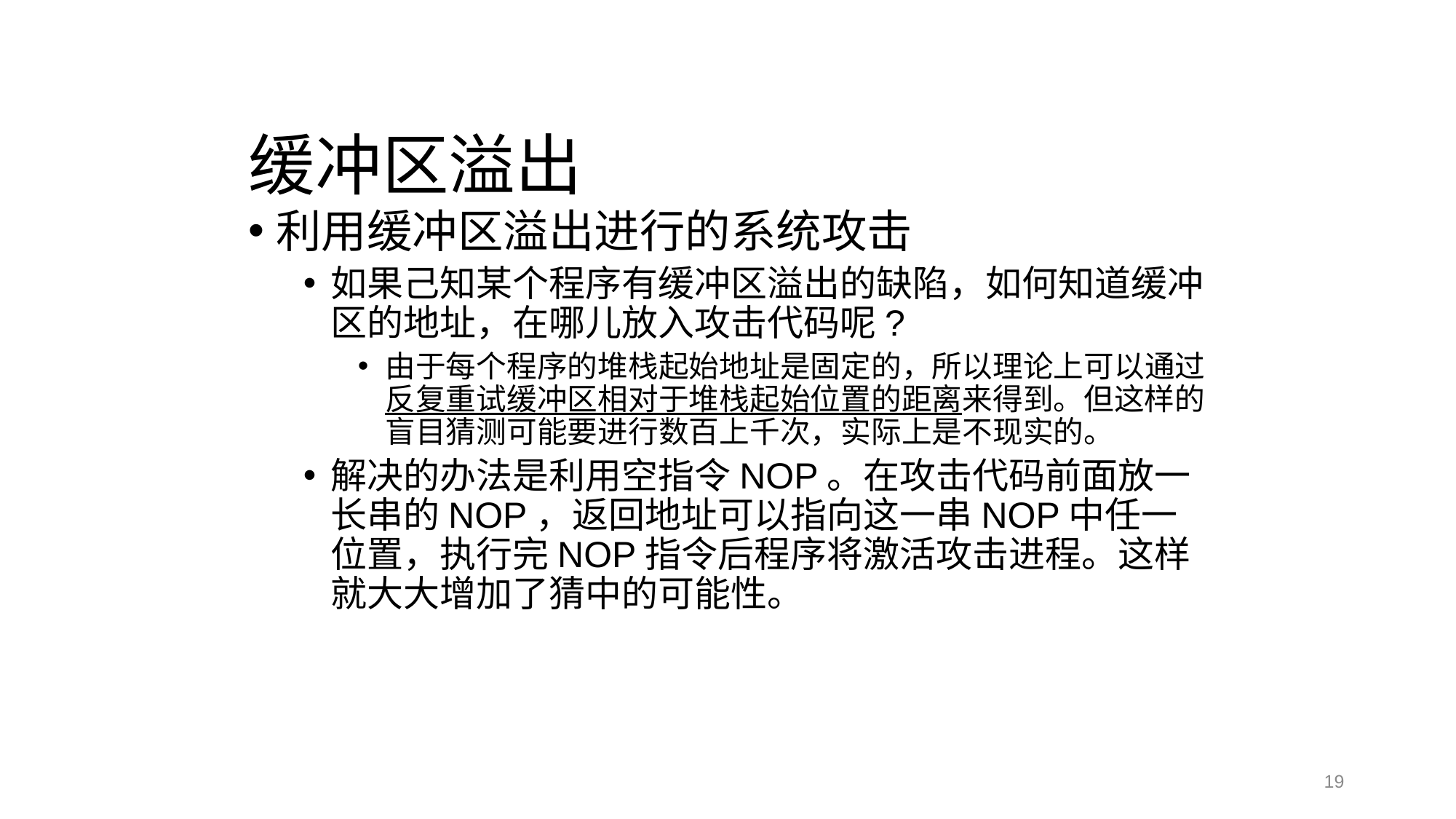

# 缓冲区溢出
利用缓冲区溢出进行的系统攻击
如果己知某个程序有缓冲区溢出的缺陷，如何知道缓冲区的地址，在哪儿放入攻击代码呢?
由于每个程序的堆栈起始地址是固定的，所以理论上可以通过反复重试缓冲区相对于堆栈起始位置的距离来得到。但这样的盲目猜测可能要进行数百上千次，实际上是不现实的。
解决的办法是利用空指令NOP。在攻击代码前面放一长串的NOP，返回地址可以指向这一串NOP中任一位置，执行完NOP指令后程序将激活攻击进程。这样就大大增加了猜中的可能性。
19